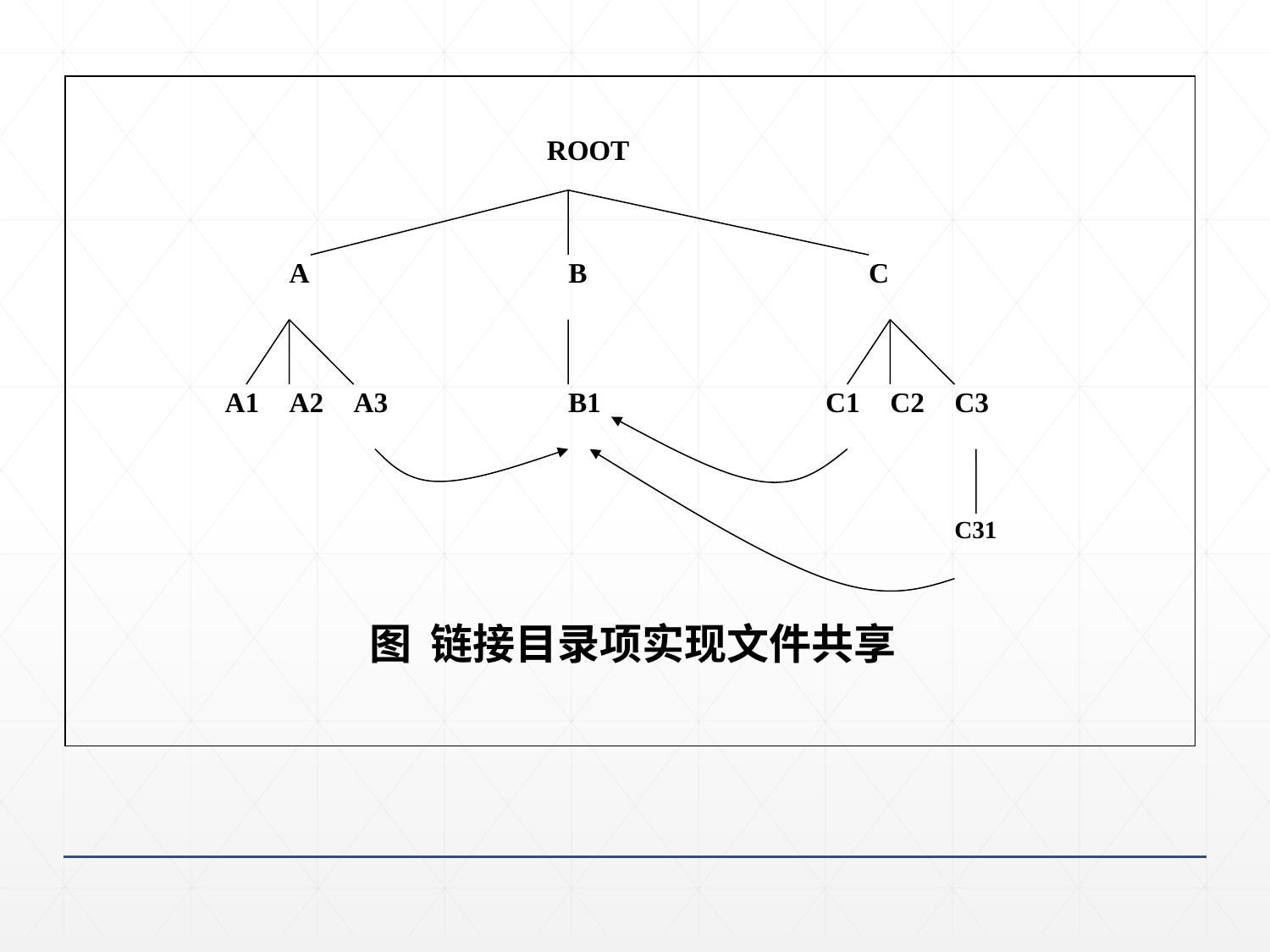

ROOT

A
B
C

A1
A2
A3
B1
C1
C2
C3

C31
图  链接目录项实现文件共享